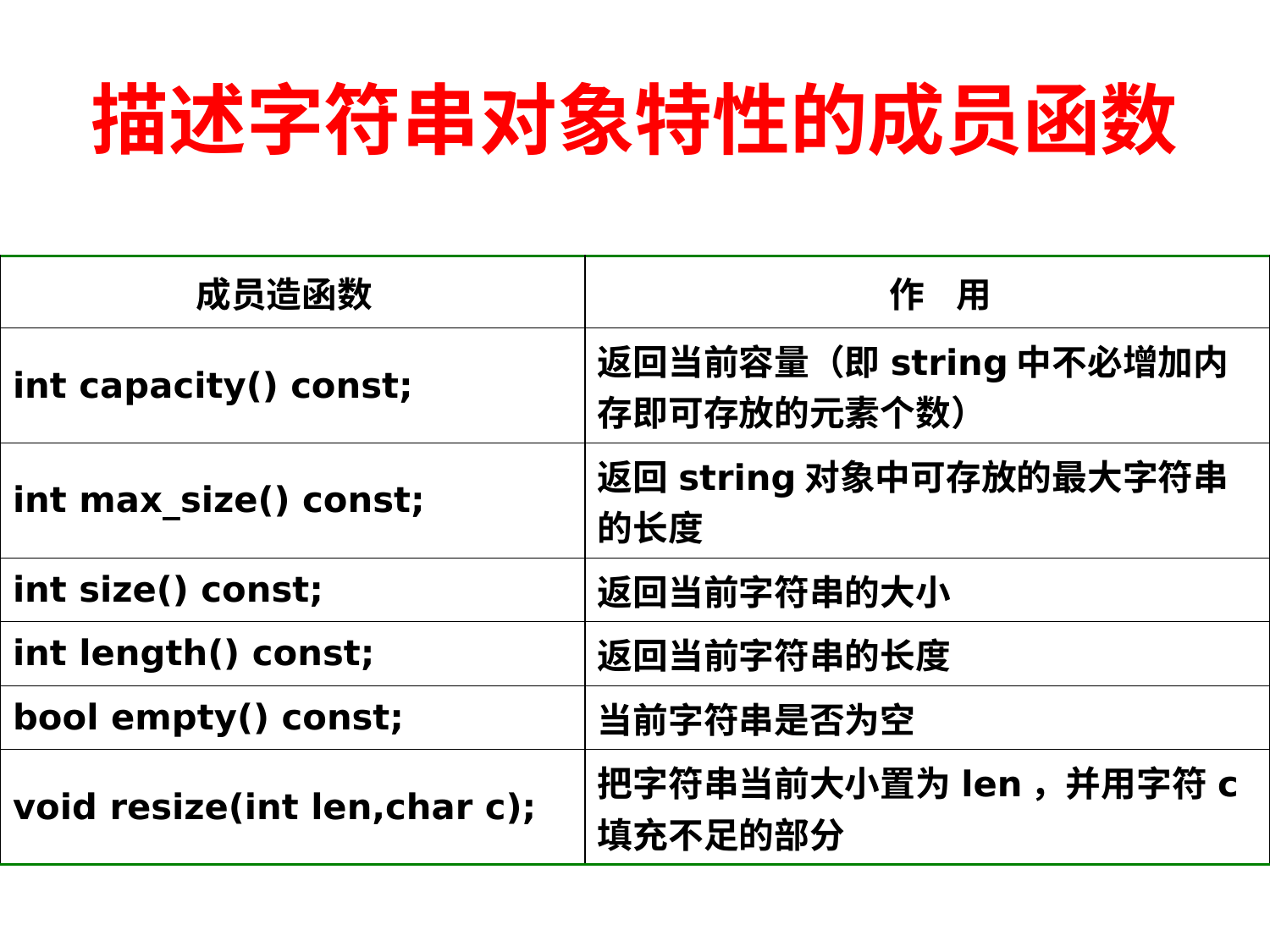

# 描述字符串对象特性的成员函数
| 成员造函数 | 作 用 |
| --- | --- |
| int capacity() const; | 返回当前容量（即string中不必增加内存即可存放的元素个数） |
| int max\_size() const; | 返回string对象中可存放的最大字符串的长度 |
| int size() const; | 返回当前字符串的大小 |
| int length() const; | 返回当前字符串的长度 |
| bool empty() const; | 当前字符串是否为空 |
| void resize(int len,char c); | 把字符串当前大小置为len，并用字符c填充不足的部分 |